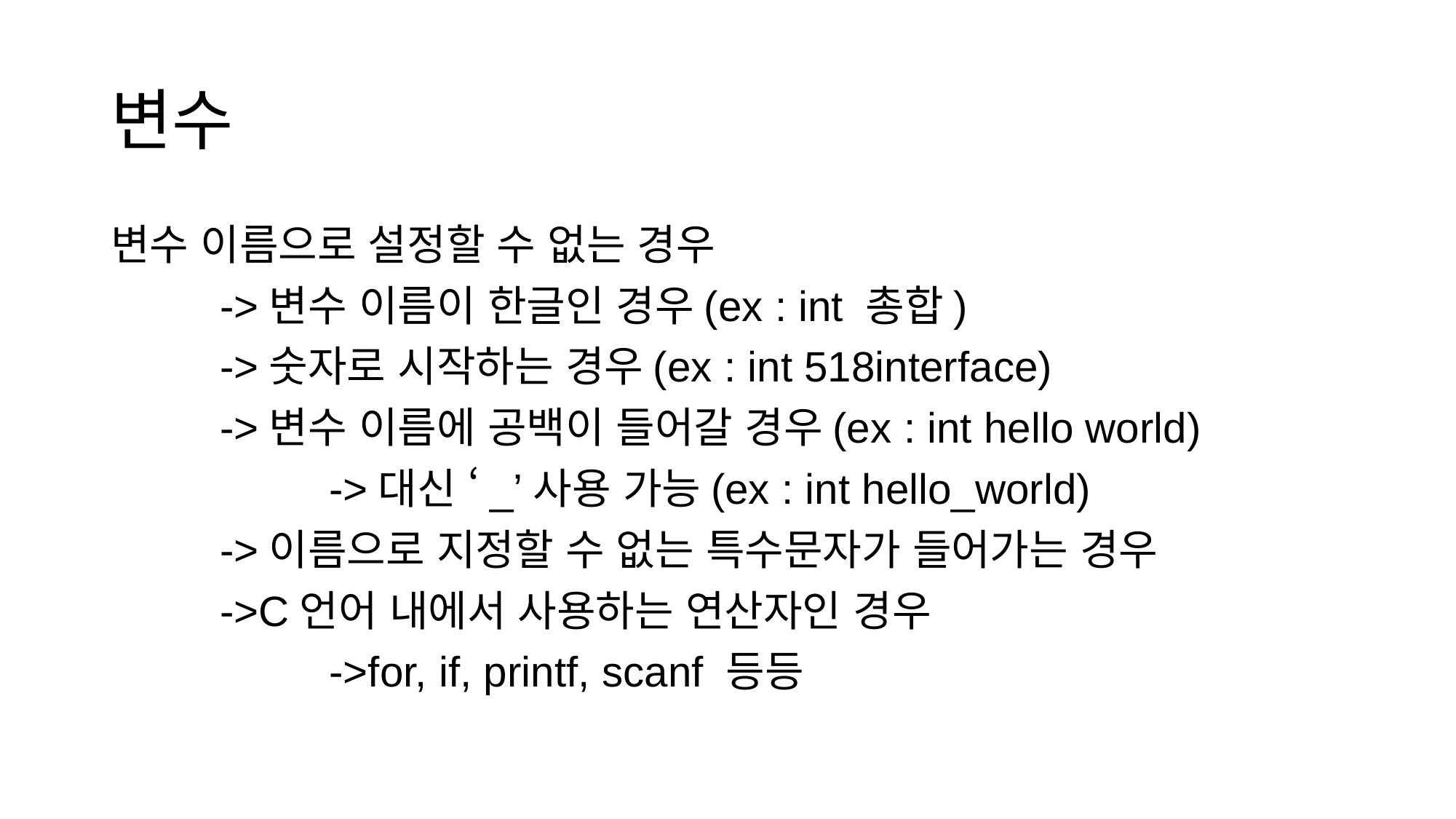

# 변수
변수 이름으로 설정할 수 없는 경우
	->변수 이름이 한글인 경우(ex : int 총합)
	->숫자로 시작하는 경우(ex : int 518interface)
	->변수 이름에 공백이 들어갈 경우(ex : int hello world)
		->대신 ‘_’사용 가능(ex : int hello_world)
	->이름으로 지정할 수 없는 특수문자가 들어가는 경우
	->C언어 내에서 사용하는 연산자인 경우
		->for, if, printf, scanf 등등